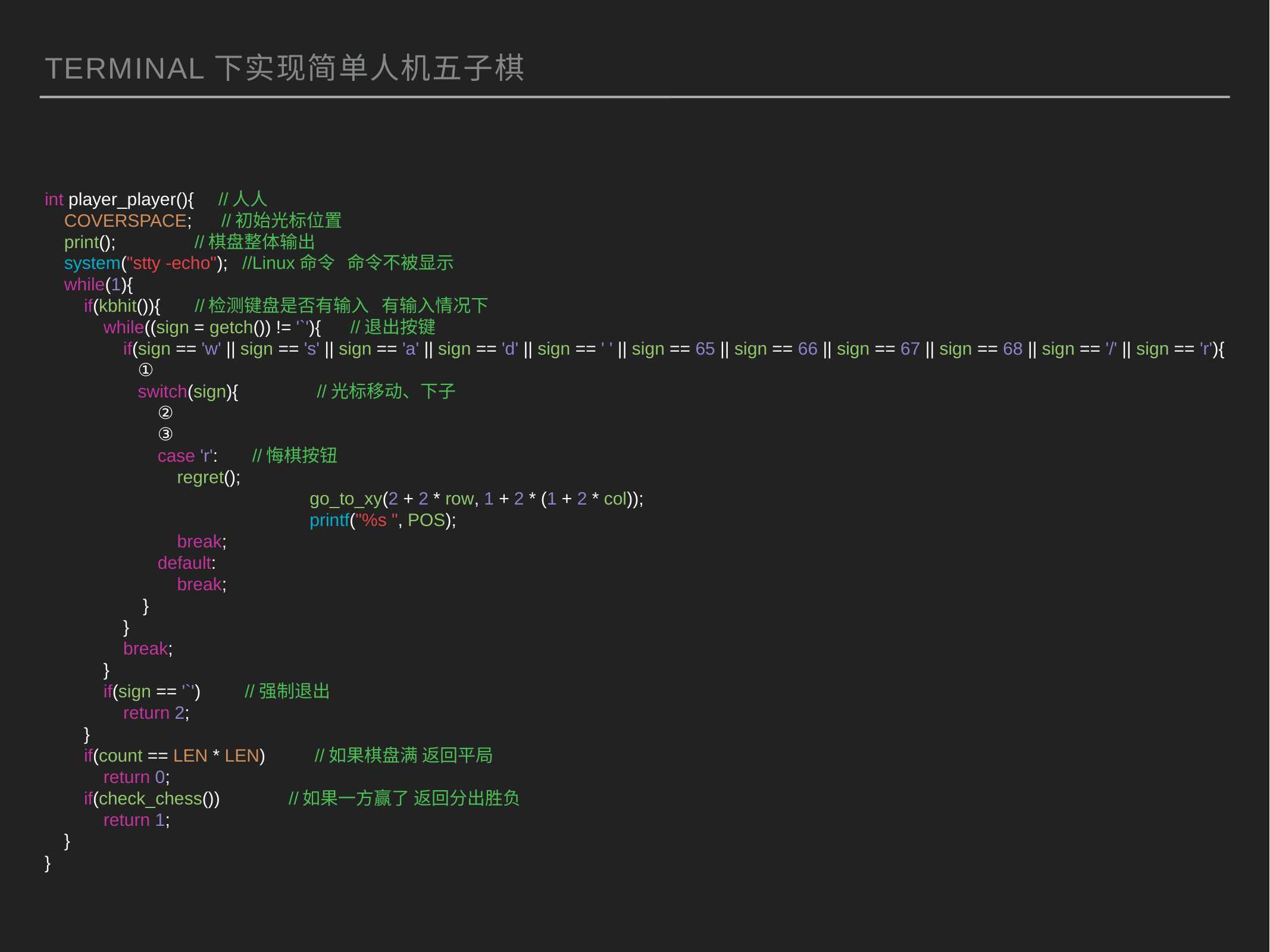

terminal下实现简单人机五子棋
int player_player(){     //人人
    COVERSPACE;      //初始光标位置
    print();                //棋盘整体输出
    system("stty -echo");   //Linux命令   命令不被显示
    while(1){
        if(kbhit()){       //检测键盘是否有输入   有输入情况下
            while((sign = getch()) != '`'){      //退出按键
                if(sign == 'w' || sign == 's' || sign == 'a' || sign == 'd' || sign == ' ' || sign == 65 || sign == 66 || sign == 67 || sign == 68 || sign == '/' || sign == 'r'){
                   ①
                   switch(sign){                //光标移动、下子
                       ②
                       ③
                       case 'r':       //悔棋按钮
                           regret();
                                                      go_to_xy(2 + 2 * row, 1 + 2 * (1 + 2 * col));
                                                      printf("%s ", POS);
                           break;
                       default:
                           break;
                    }
                }
                break;
            }
            if(sign == '`')         //强制退出
                return 2;
        }
        if(count == LEN * LEN)          //如果棋盘满 返回平局
            return 0;
        if(check_chess())              //如果一方赢了 返回分出胜负
            return 1;
    }
}